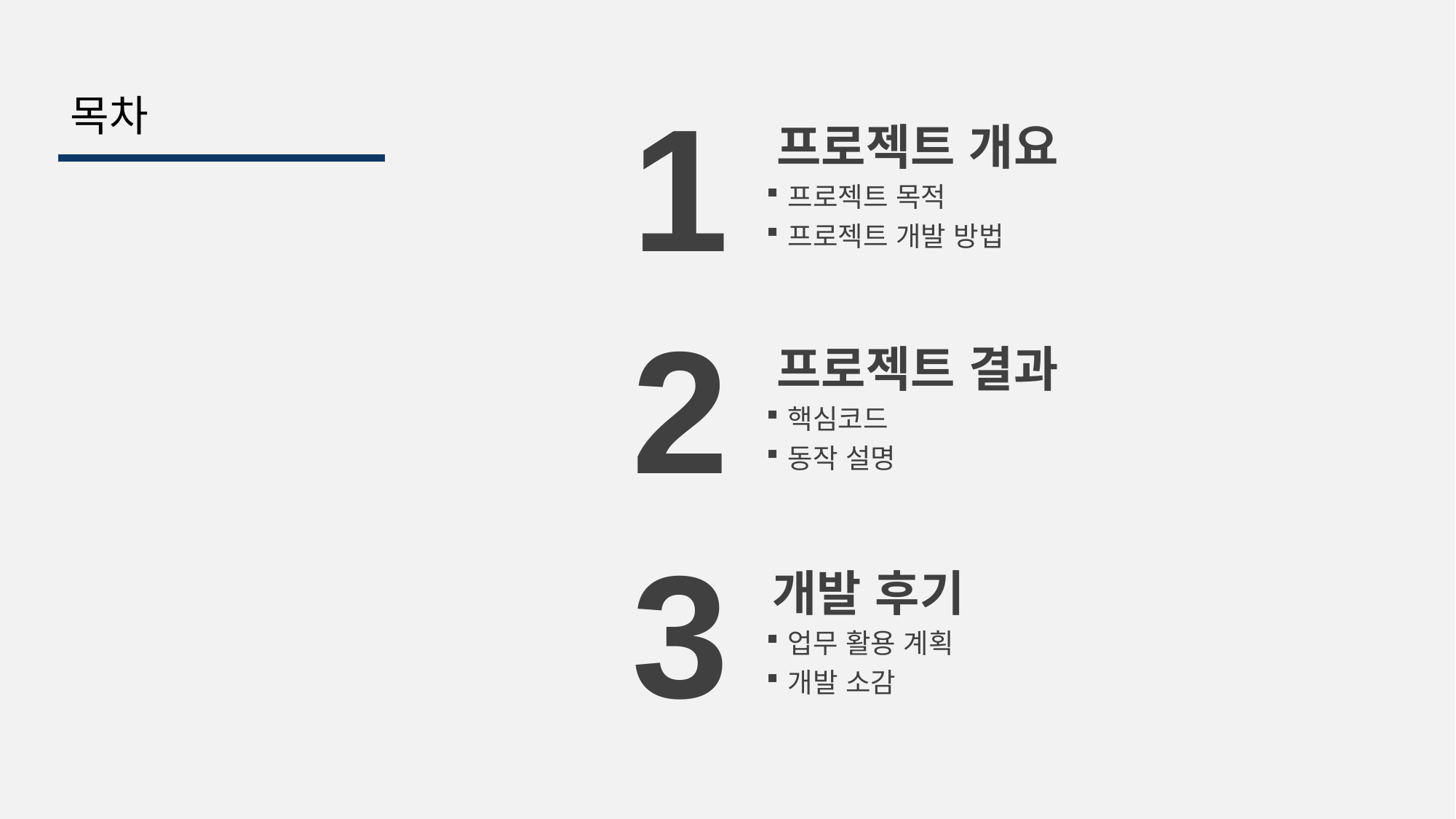

1
목차
프로젝트 개요
프로젝트 목적
프로젝트 개발 방법
2
프로젝트 결과
핵심코드
동작 설명
3
개발 후기
업무 활용 계획
개발 소감